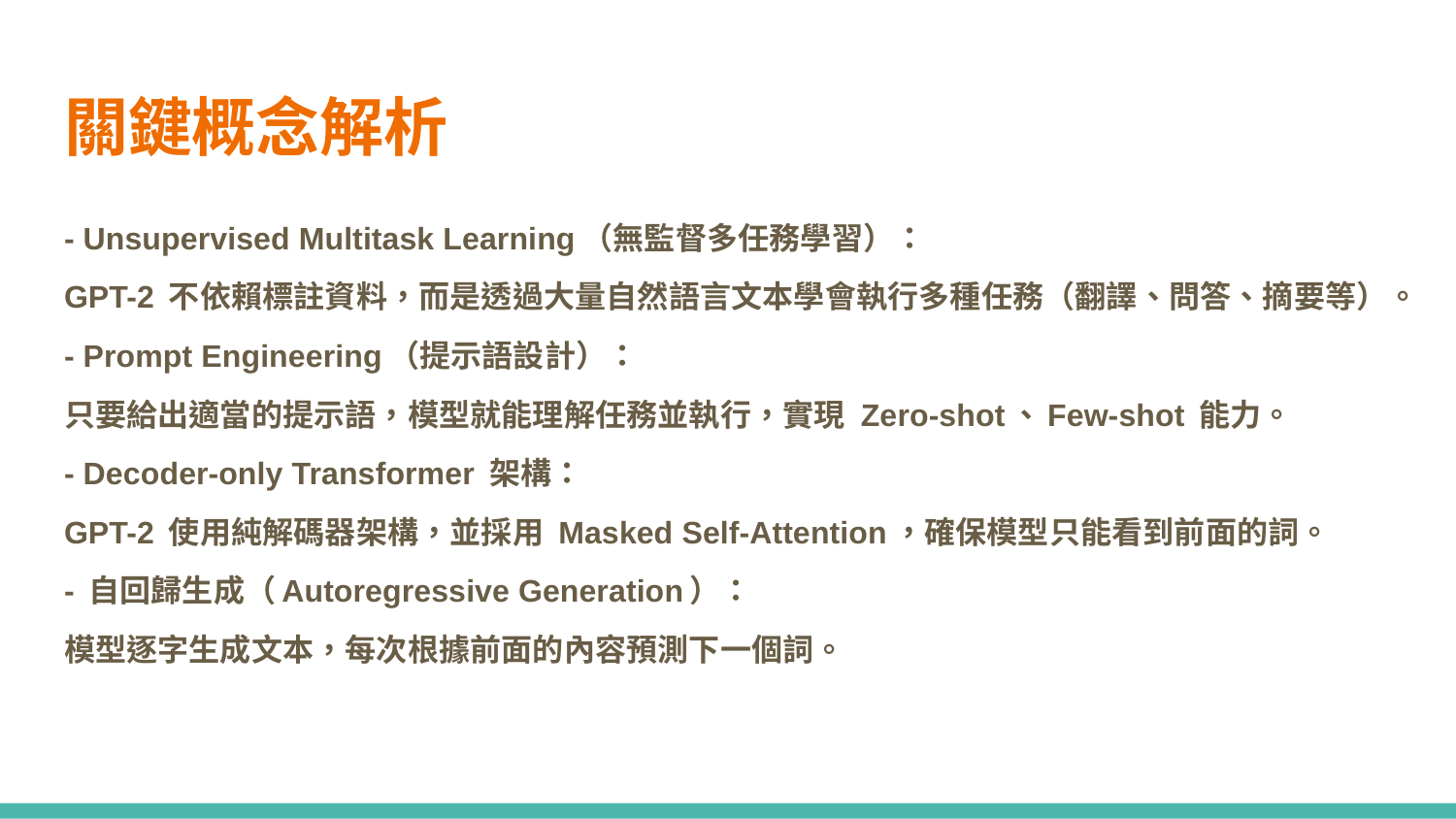

# 關鍵概念解析
- Unsupervised Multitask Learning（無監督多任務學習）：
GPT-2 不依賴標註資料，而是透過大量自然語言文本學會執行多種任務（翻譯、問答、摘要等）。
- Prompt Engineering（提示語設計）：
只要給出適當的提示語，模型就能理解任務並執行，實現 Zero-shot、Few-shot 能力。
- Decoder-only Transformer 架構：
GPT-2 使用純解碼器架構，並採用 Masked Self-Attention，確保模型只能看到前面的詞。
- 自回歸生成（Autoregressive Generation）：
模型逐字生成文本，每次根據前面的內容預測下一個詞。